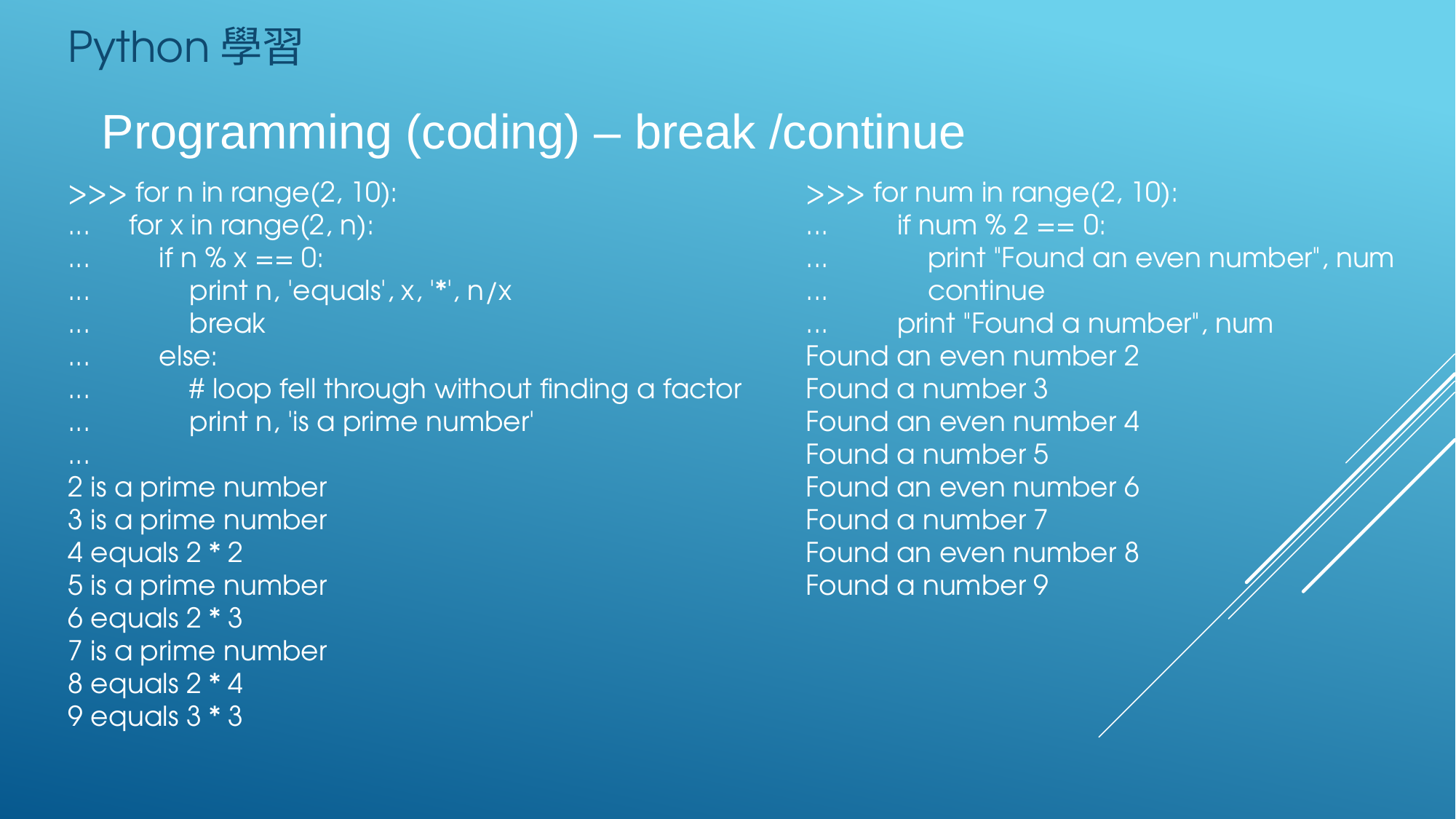

Python學習
Programming (coding) – break /continue
>>> for n in range(2, 10):
...     for x in range(2, n):
...         if n % x == 0:
...             print n, 'equals', x, '*', n/x
...             break
...         else:
...             # loop fell through without finding a factor
...             print n, 'is a prime number'
...
2 is a prime number
3 is a prime number
4 equals 2 * 2
5 is a prime number
6 equals 2 * 3
7 is a prime number
8 equals 2 * 4
9 equals 3 * 3
>>> for num in range(2, 10):
...         if num % 2 == 0:
...             print "Found an even number", num
...             continue
...         print "Found a number", num
Found an even number 2
Found a number 3
Found an even number 4
Found a number 5
Found an even number 6
Found a number 7
Found an even number 8
Found a number 9